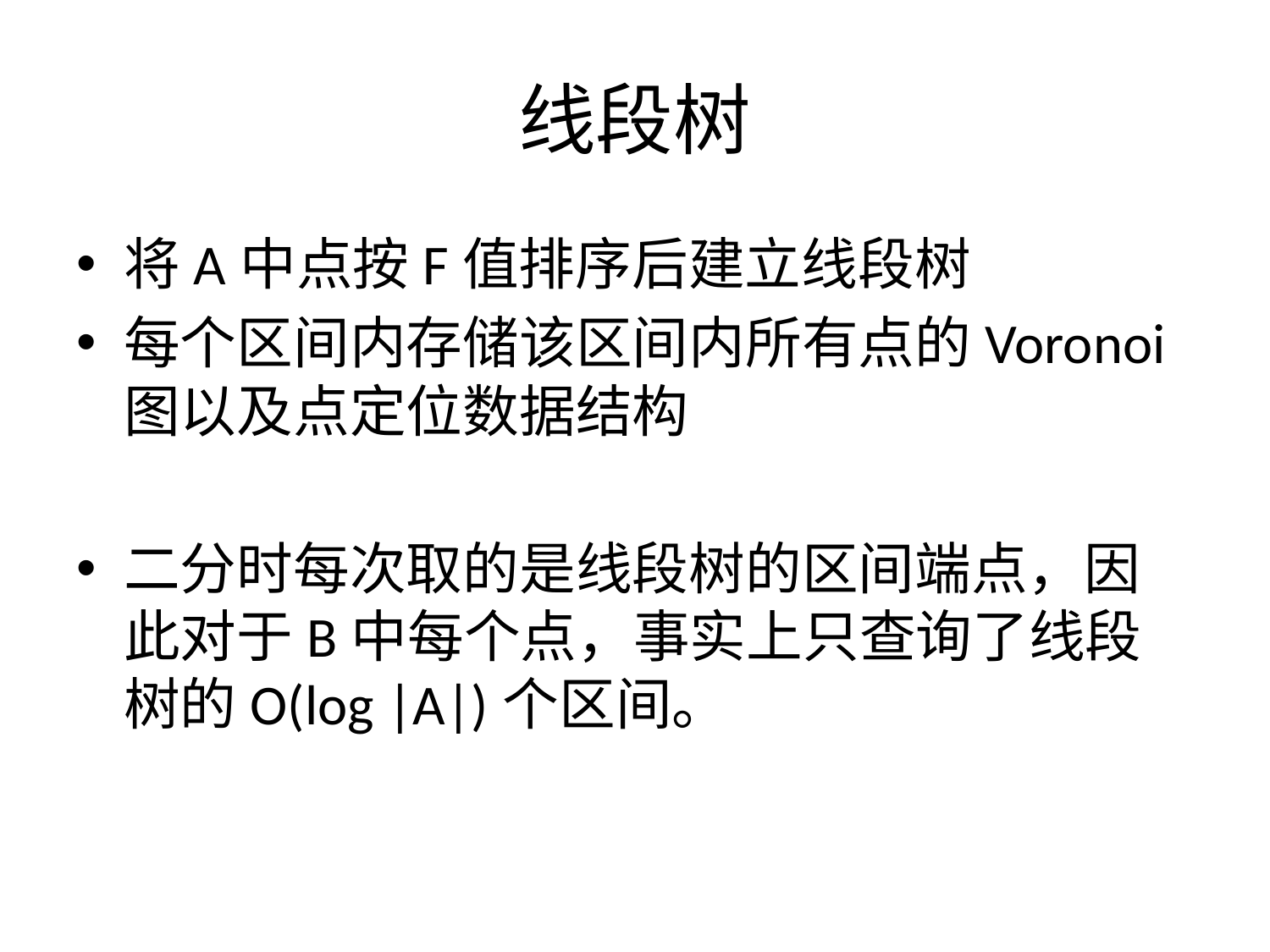

# 线段树
将A中点按F值排序后建立线段树
每个区间内存储该区间内所有点的Voronoi图以及点定位数据结构

二分时每次取的是线段树的区间端点，因此对于B中每个点，事实上只查询了线段树的O(log |A|)个区间。